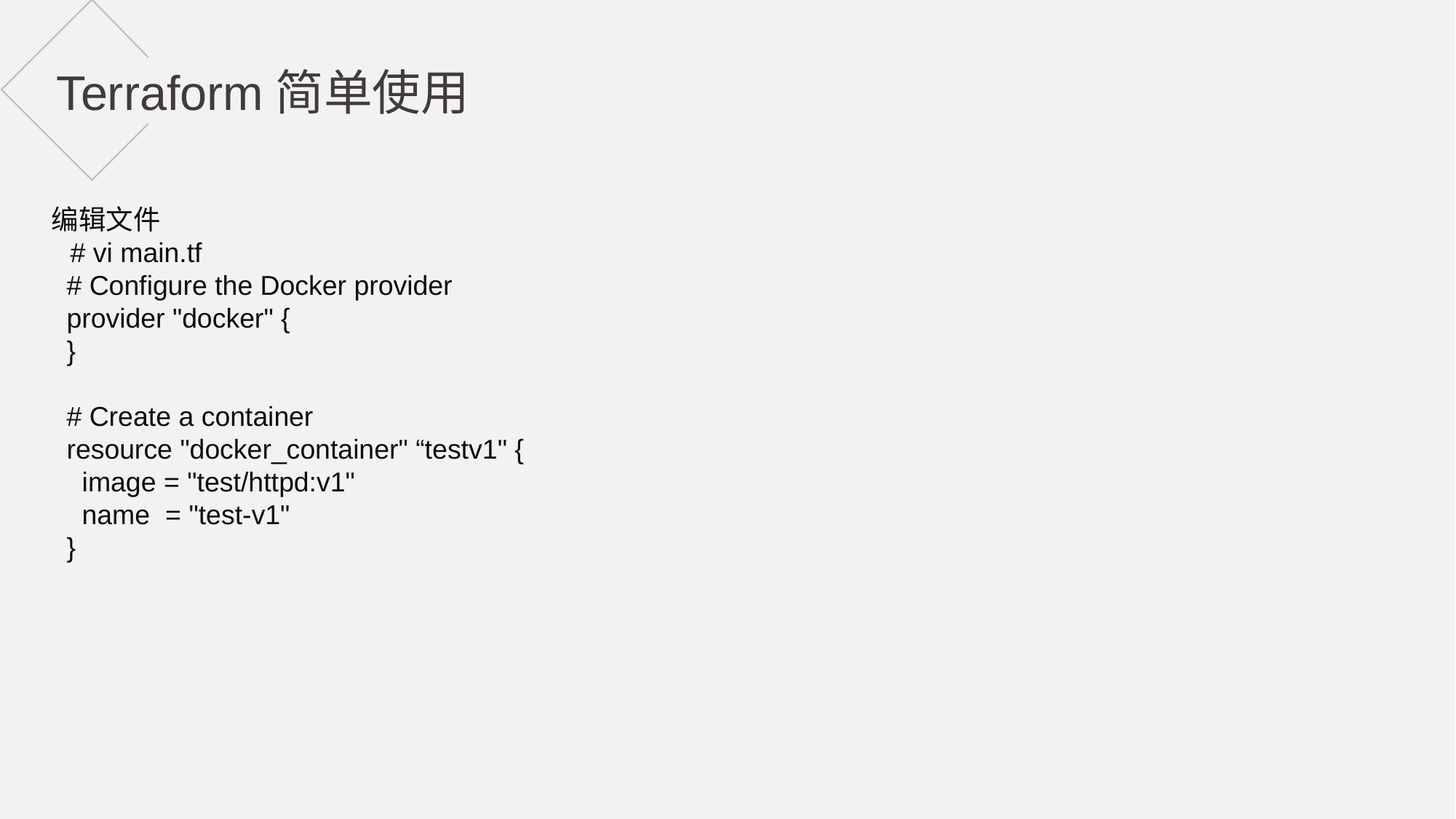

Terraform简单使用
编辑文件
  # vi main.tf
  # Configure the Docker provider
  provider "docker" {
  }

  # Create a container
  resource "docker_container" “testv1" {
    image = "test/httpd:v1"
    name  = "test-v1"
  }